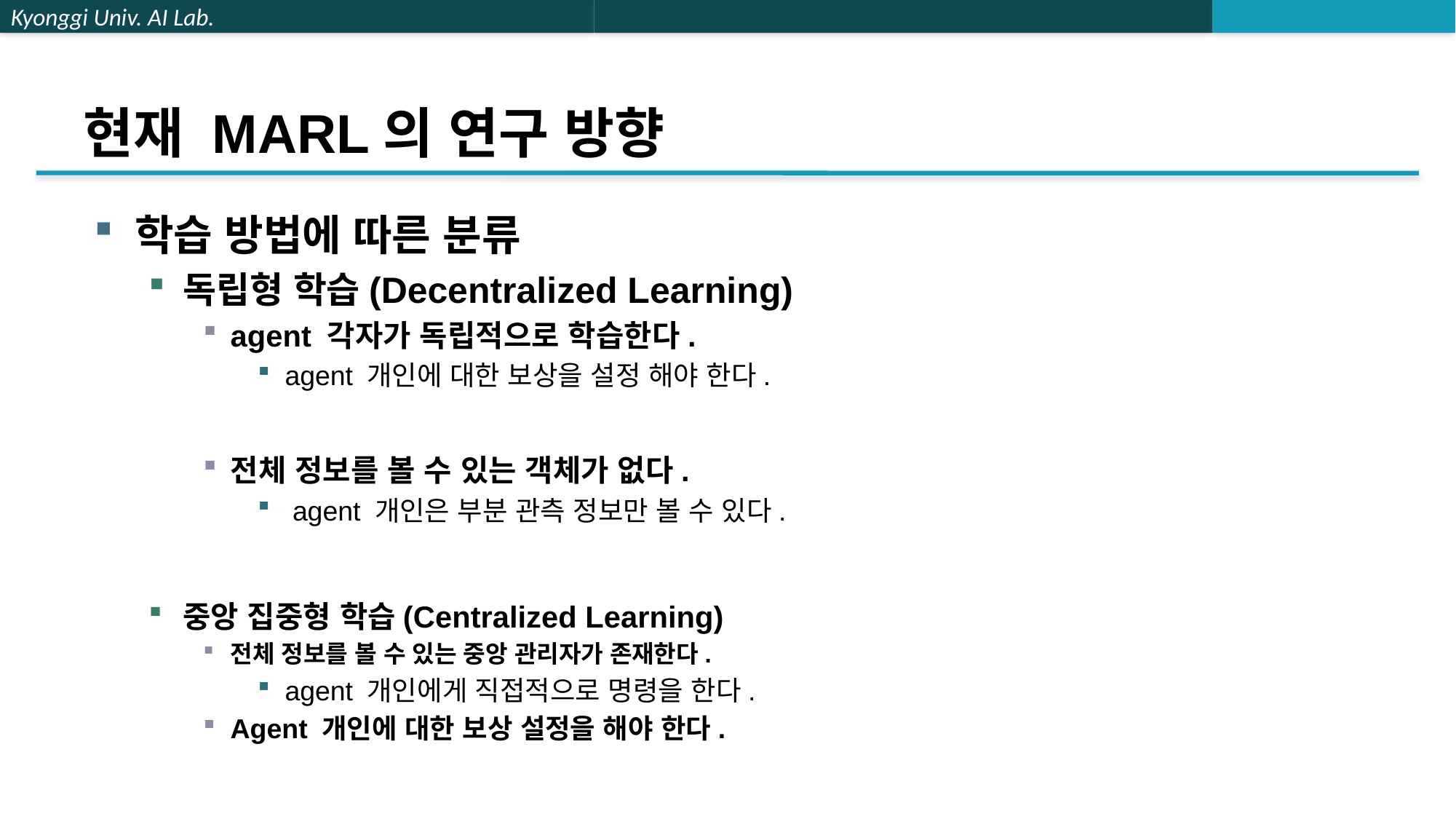

# 현재 MARL의 연구 방향
학습 방법에 따른 분류
독립형 학습(Decentralized Learning)
agent 각자가 독립적으로 학습한다.
agent 개인에 대한 보상을 설정 해야 한다.

전체 정보를 볼 수 있는 객체가 없다.
 agent 개인은 부분 관측 정보만 볼 수 있다.

중앙 집중형 학습(Centralized Learning)
전체 정보를 볼 수 있는 중앙 관리자가 존재한다.
agent 개인에게 직접적으로 명령을 한다.
Agent 개인에 대한 보상 설정을 해야 한다.